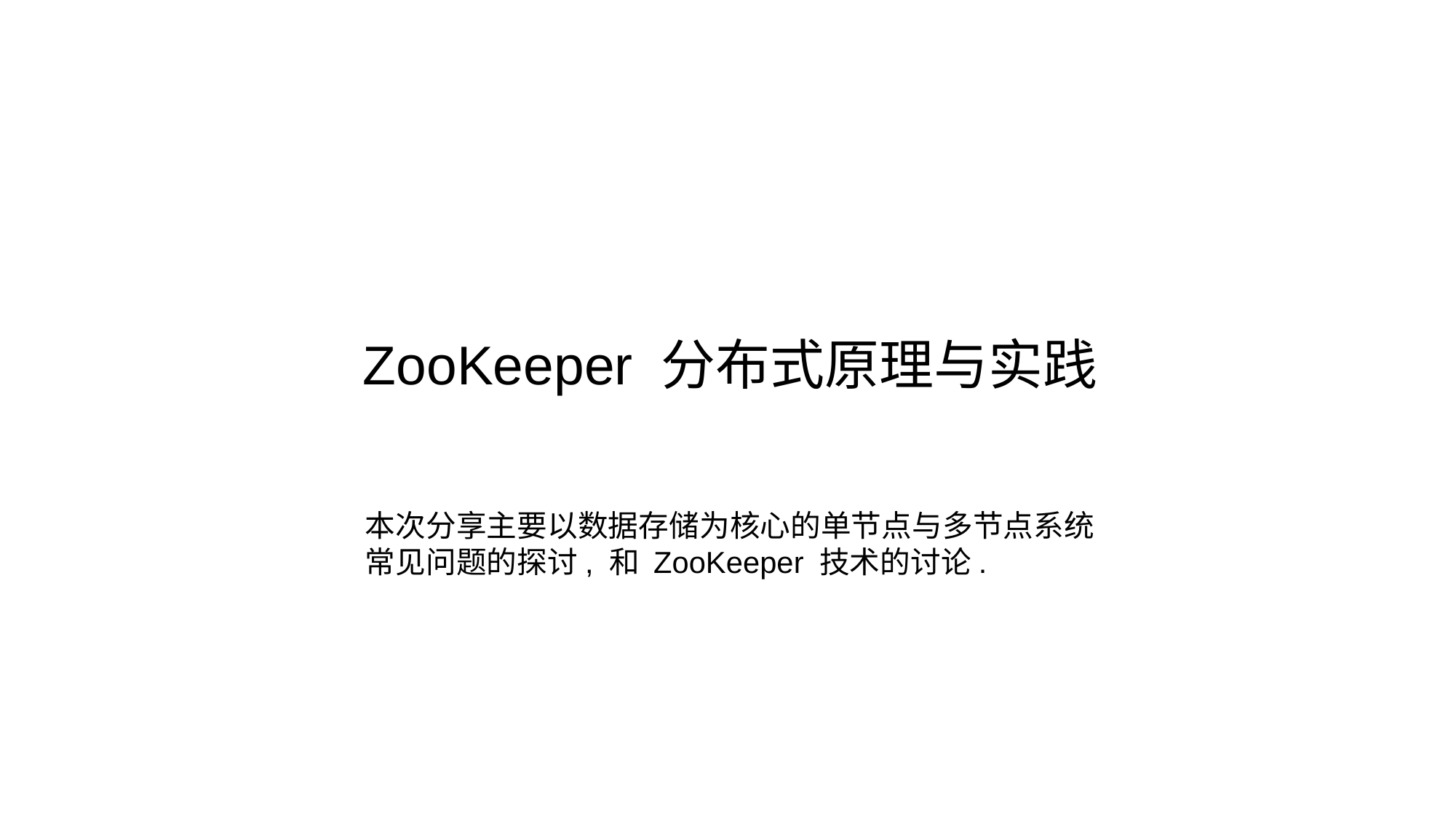

ZooKeeper 分布式原理与实践
本次分享主要以数据存储为核心的单节点与多节点系统常见问题的探讨, 和 ZooKeeper 技术的讨论.